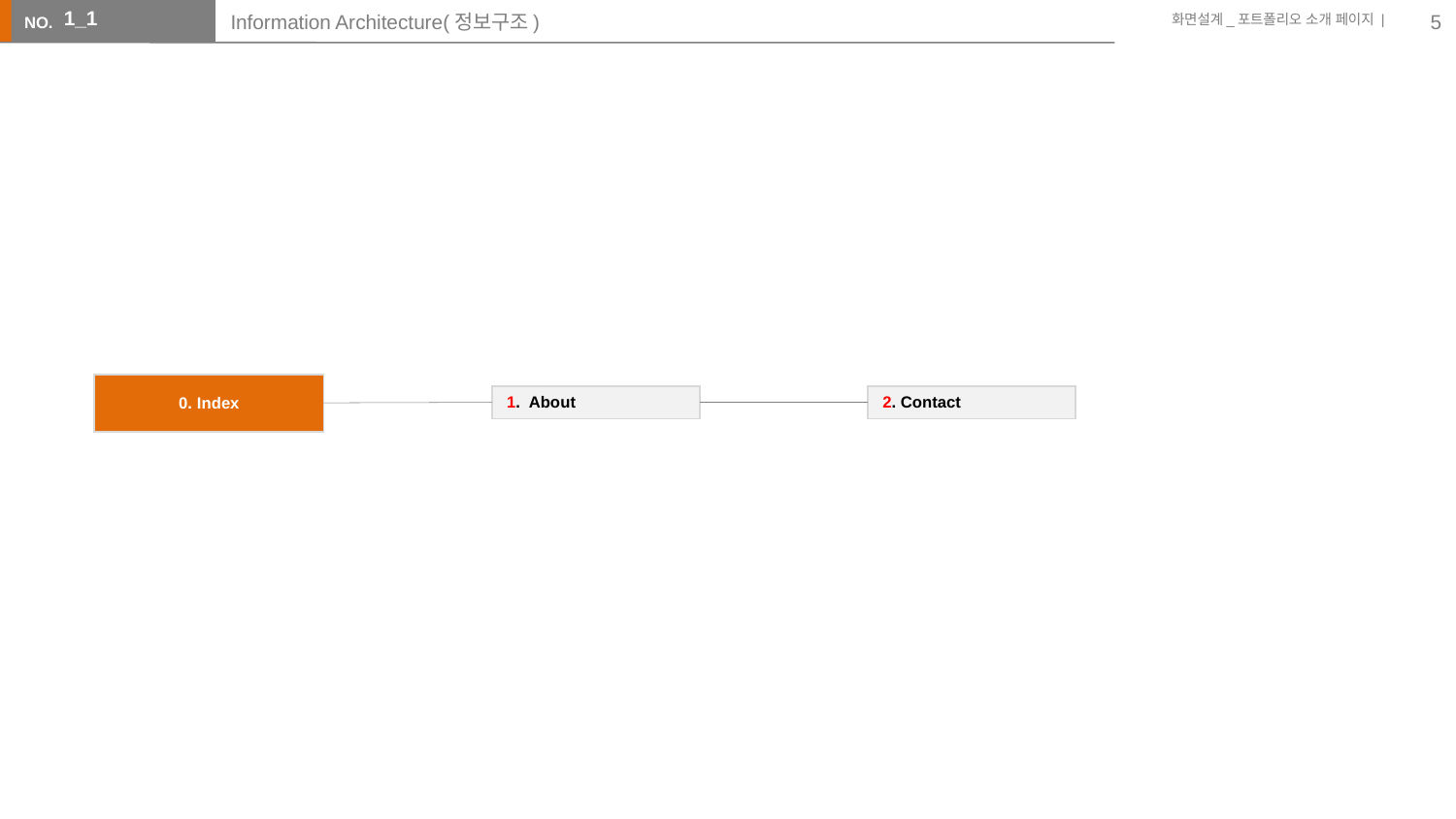

5
1_1
# Information Architecture(정보구조)
| 0. Index |
| --- |
| 1. About |
| --- |
| 2. Contact |
| --- |